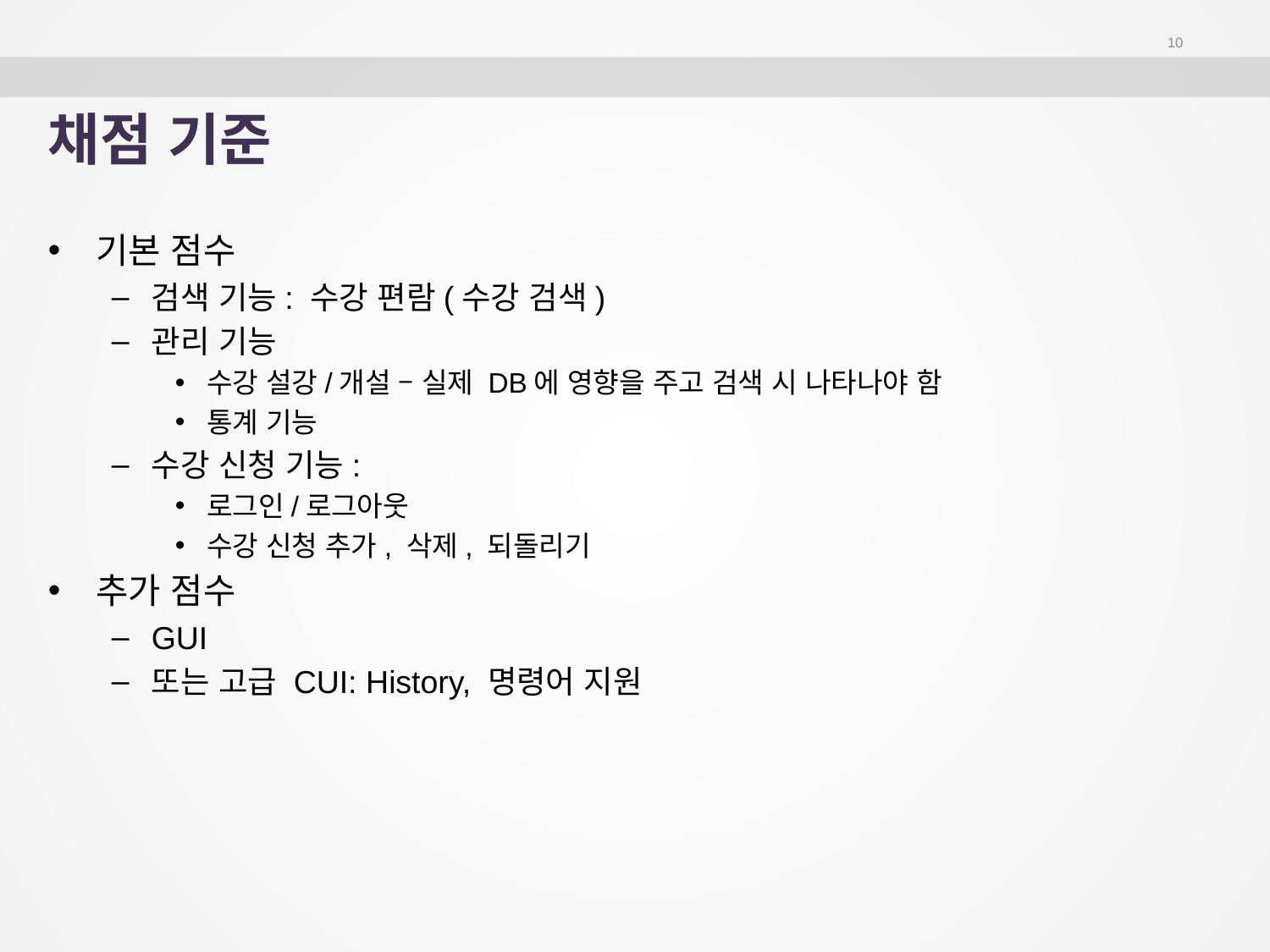

10
# 채점 기준
기본 점수
검색 기능: 수강 편람(수강 검색)
관리 기능
수강 설강/개설 – 실제 DB에 영향을 주고 검색 시 나타나야 함
통계 기능
수강 신청 기능:
로그인/로그아웃
수강 신청 추가, 삭제, 되돌리기
추가 점수
GUI
또는 고급 CUI: History, 명령어 지원